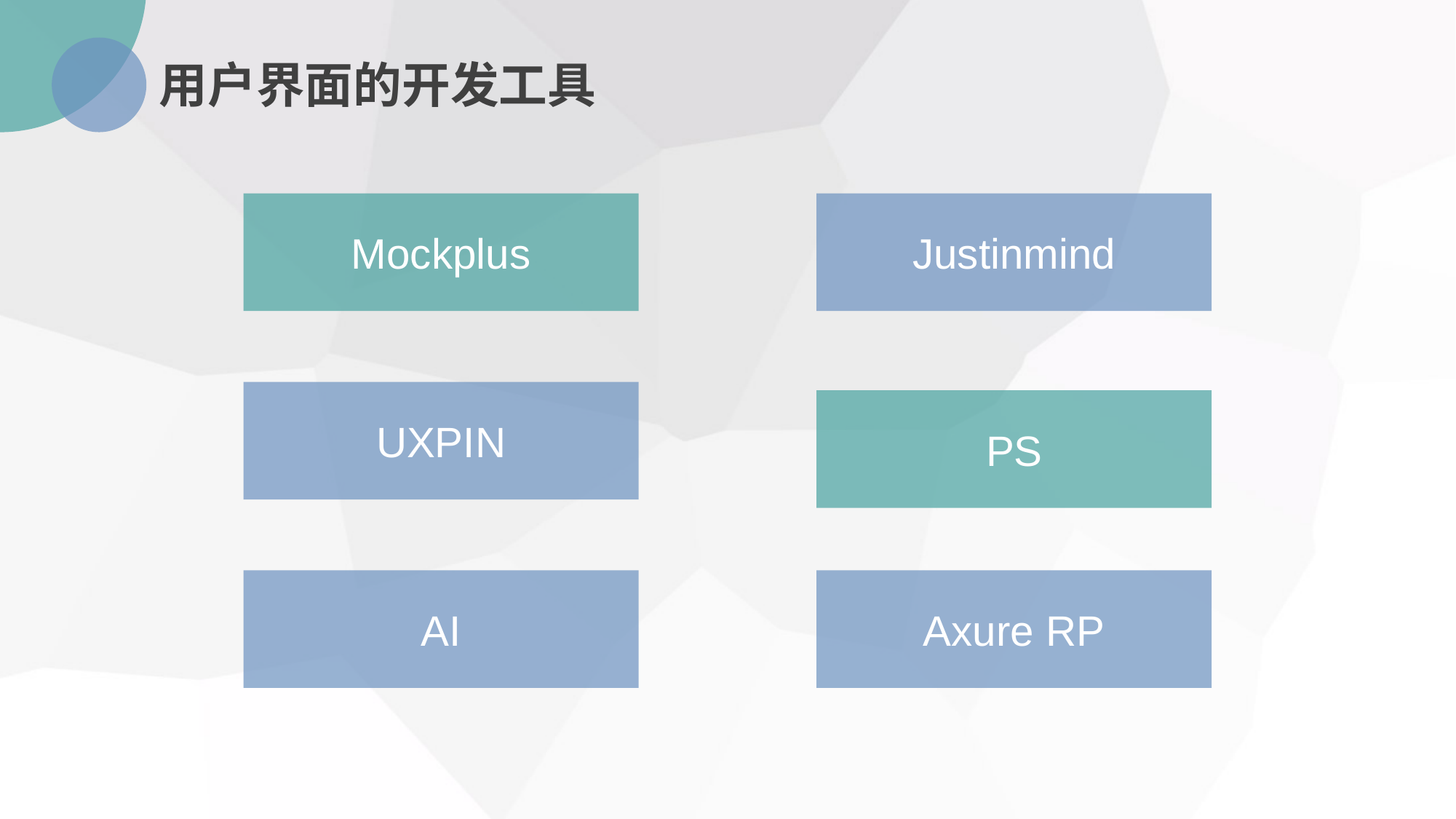

用户界面的开发工具
Mockplus
Justinmind
UXPIN
PS
AI
Axure RP